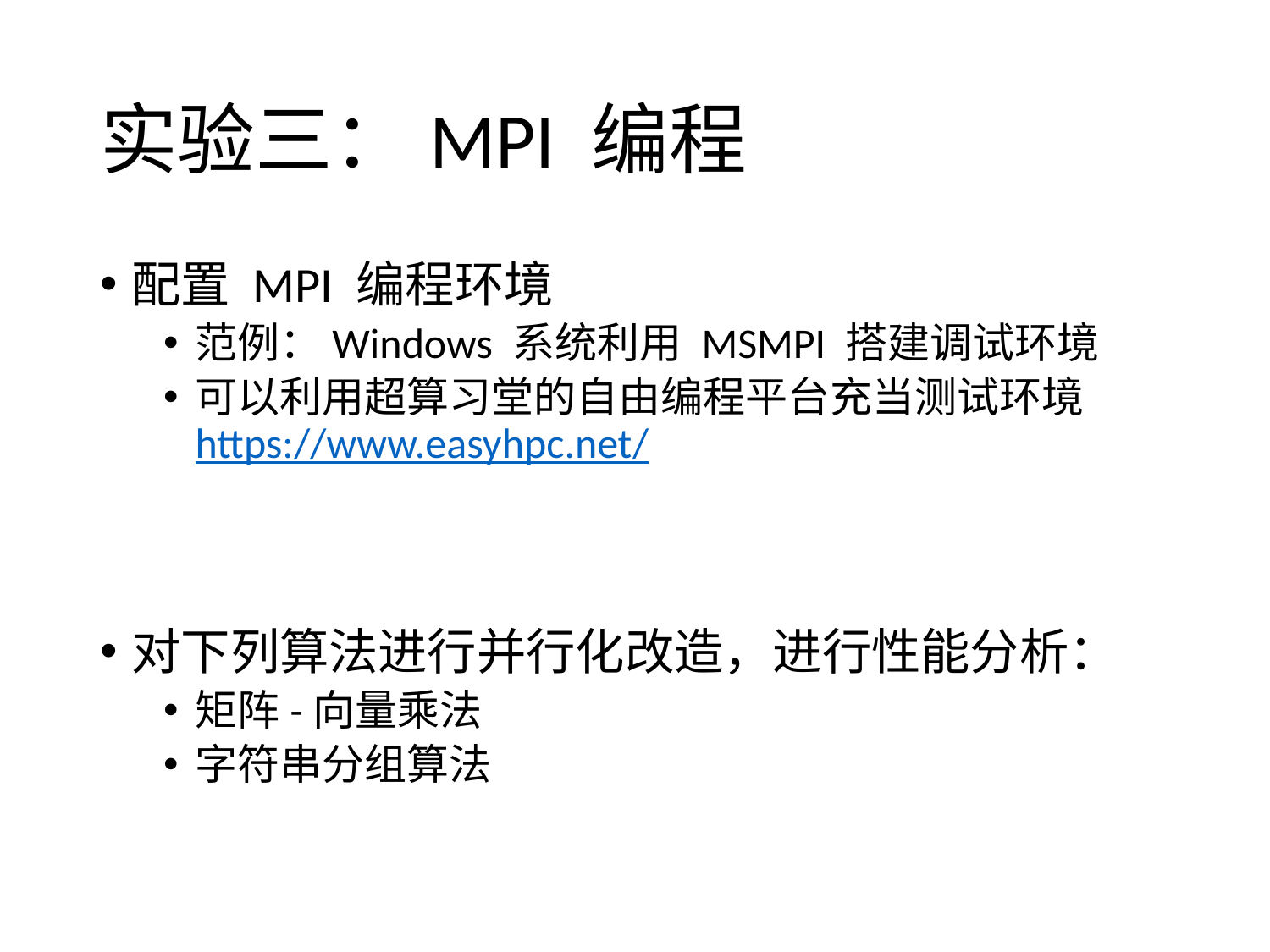

# 实验三：MPI 编程
配置 MPI 编程环境
范例：Windows 系统利用 MSMPI 搭建调试环境
可以利用超算习堂的自由编程平台充当测试环境 https://www.easyhpc.net/

对下列算法进行并行化改造，进行性能分析：
矩阵-向量乘法
字符串分组算法